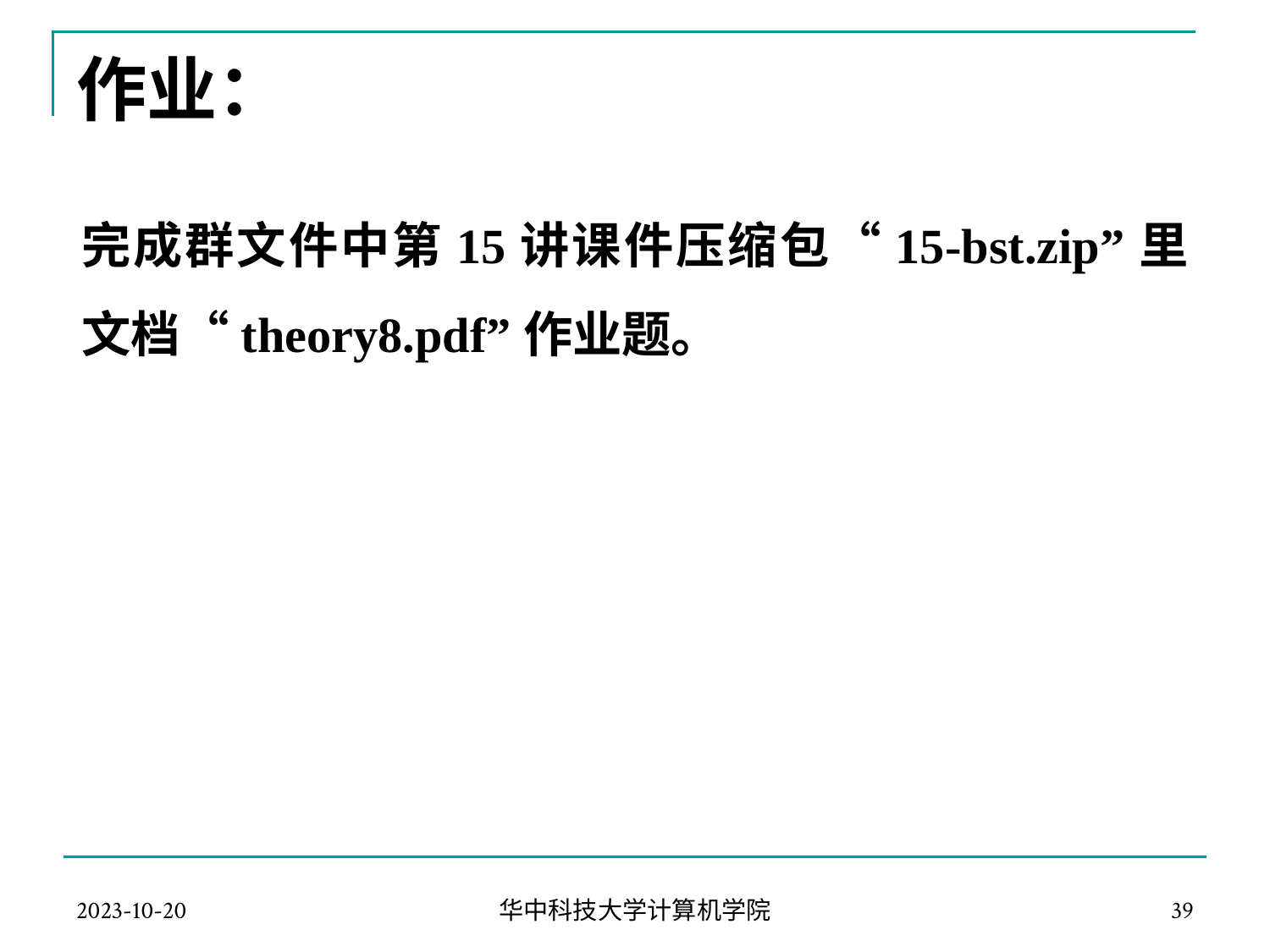

# 作业：
完成群文件中第15讲课件压缩包“15-bst.zip”里文档“theory8.pdf”作业题。

2023-10-20
华中科技大学计算机学院
39